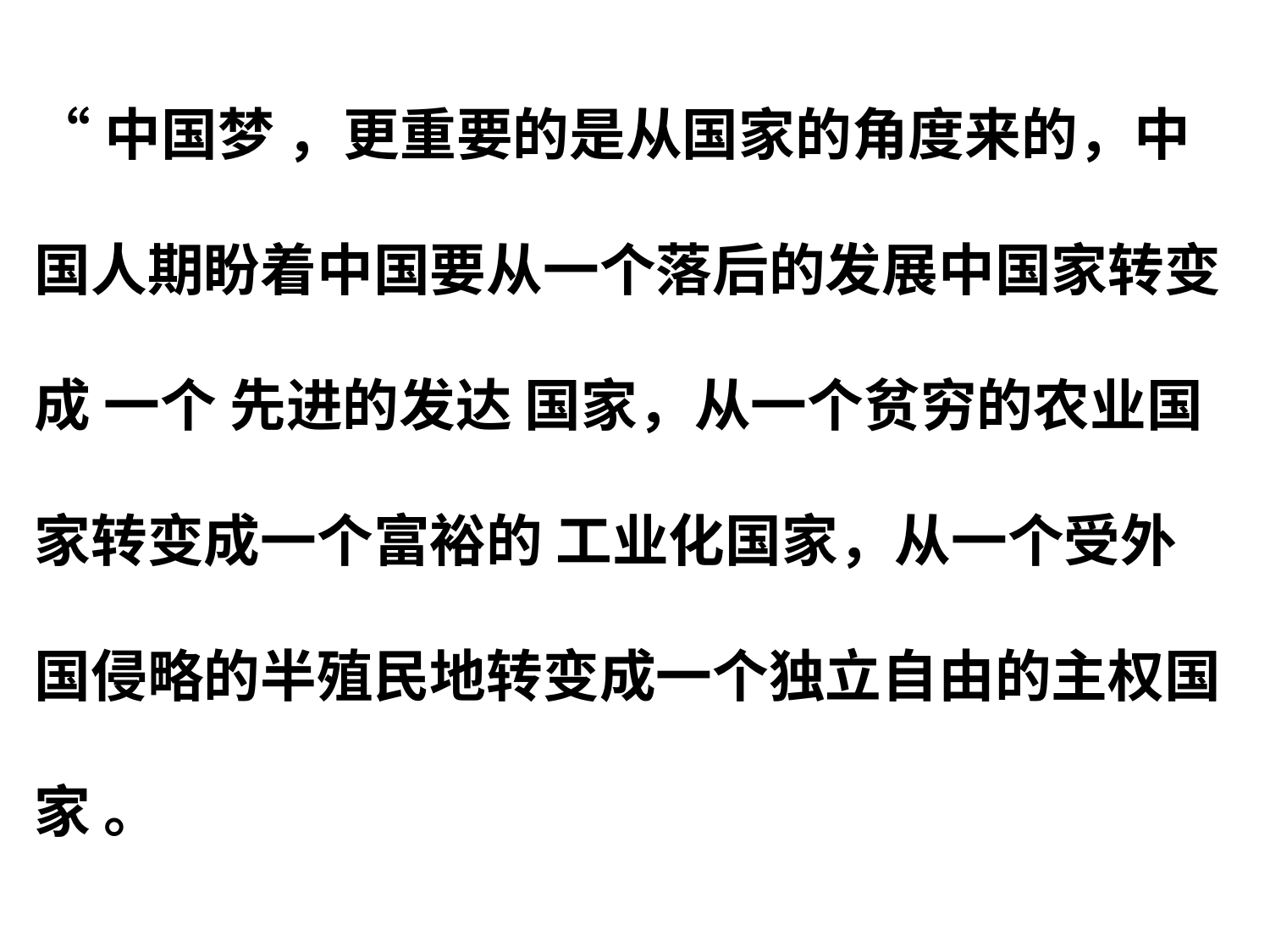

“中国梦 ，更重要的是从国家的角度来的，中国人期盼着中国要从一个落后的发展中国家转变成 一个 先进的发达 国家，从一个贫穷的农业国家转变成一个富裕的 工业化国家，从一个受外国侵略的半殖民地转变成一个独立自由的主权国家 。